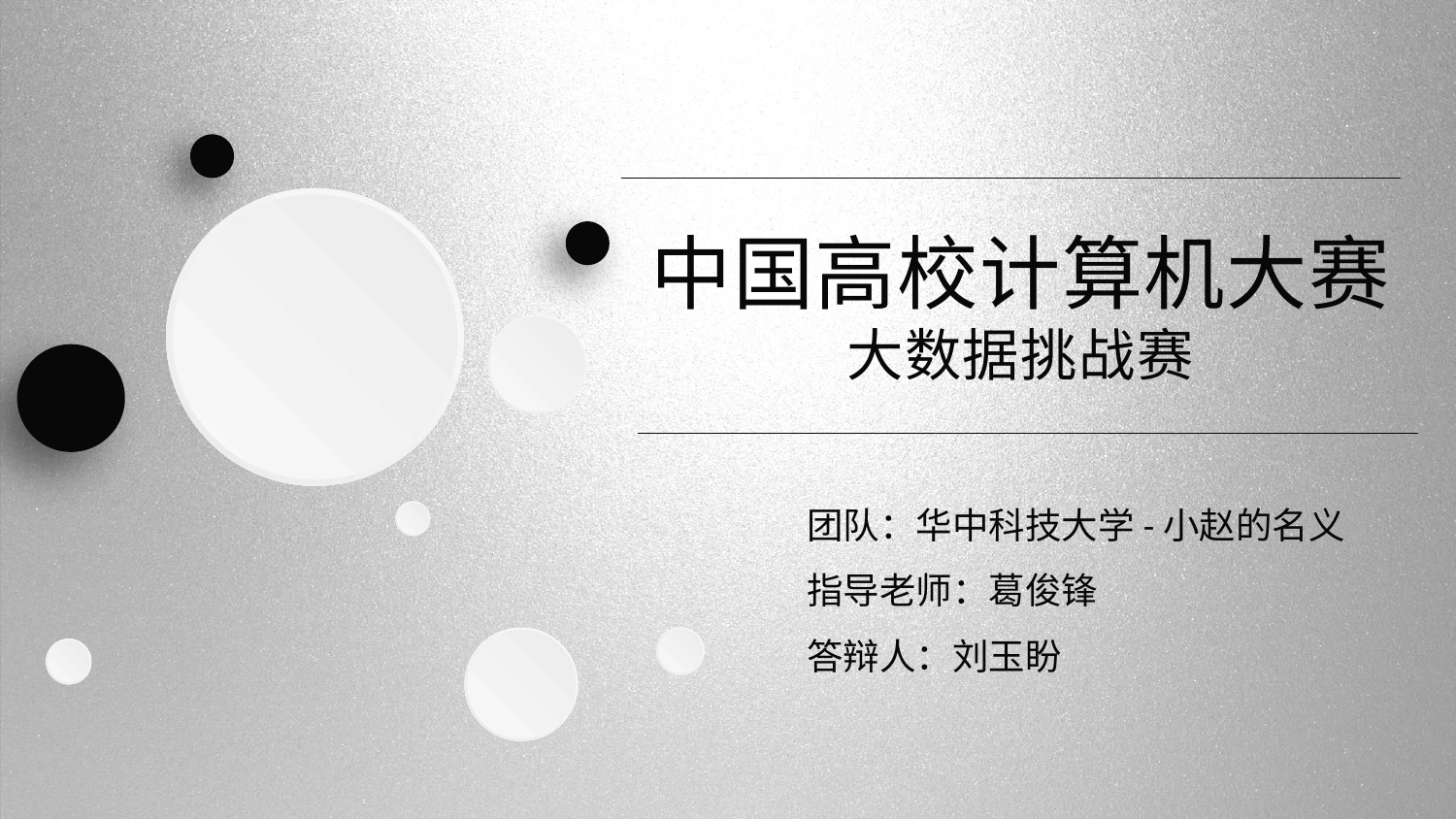

中国高校计算机大赛
大数据挑战赛

团队：华中科技大学-小赵的名义
指导老师：葛俊锋
答辩人：刘玉盼